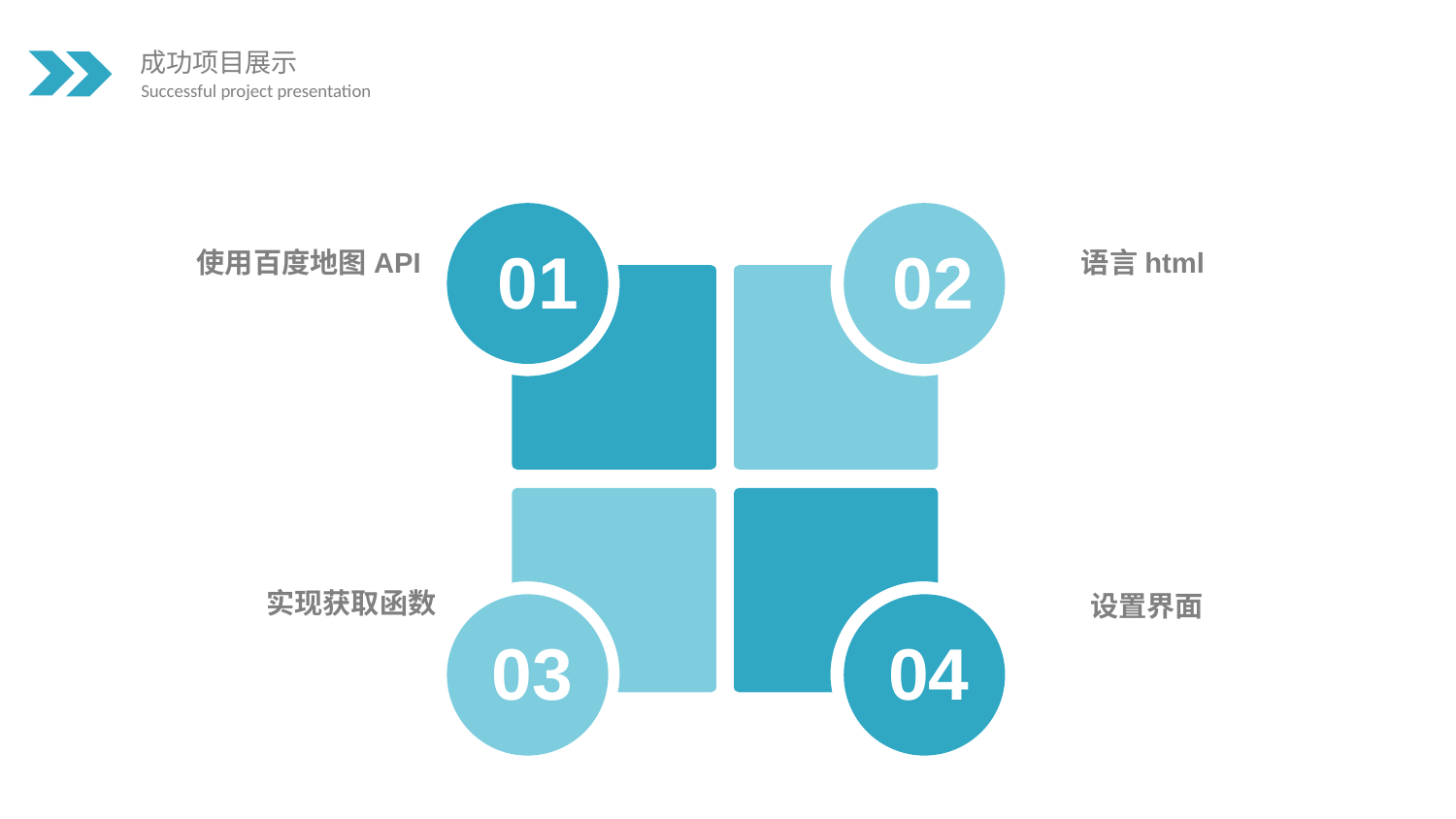

01

02

使用百度地图API
语言html

实现获取函数
设置界面

03

04